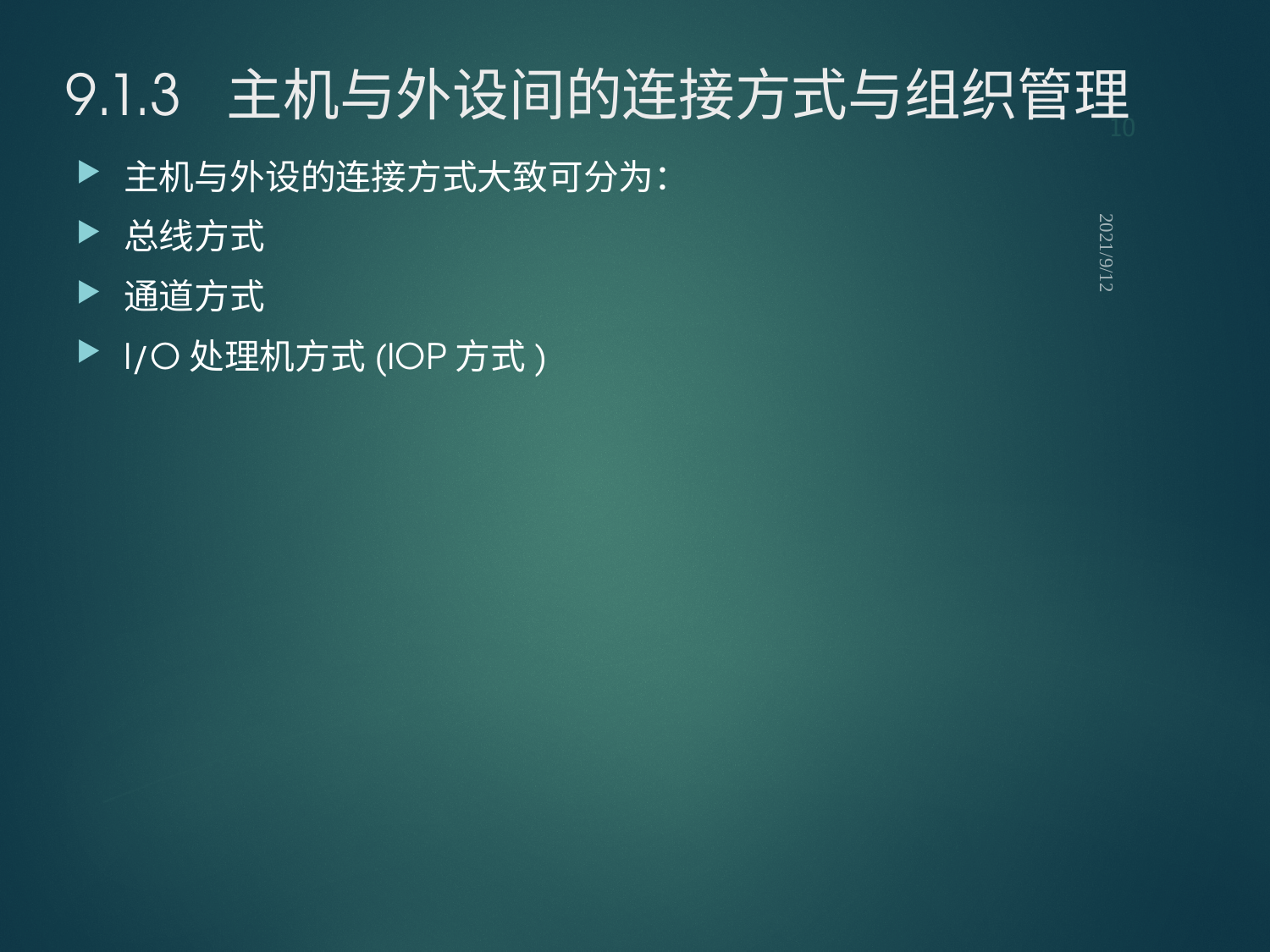

10
# 9.1.3  主机与外设间的连接方式与组织管理
主机与外设的连接方式大致可分为：
总线方式
通道方式
I/O处理机方式(IOP方式)
2021/9/12